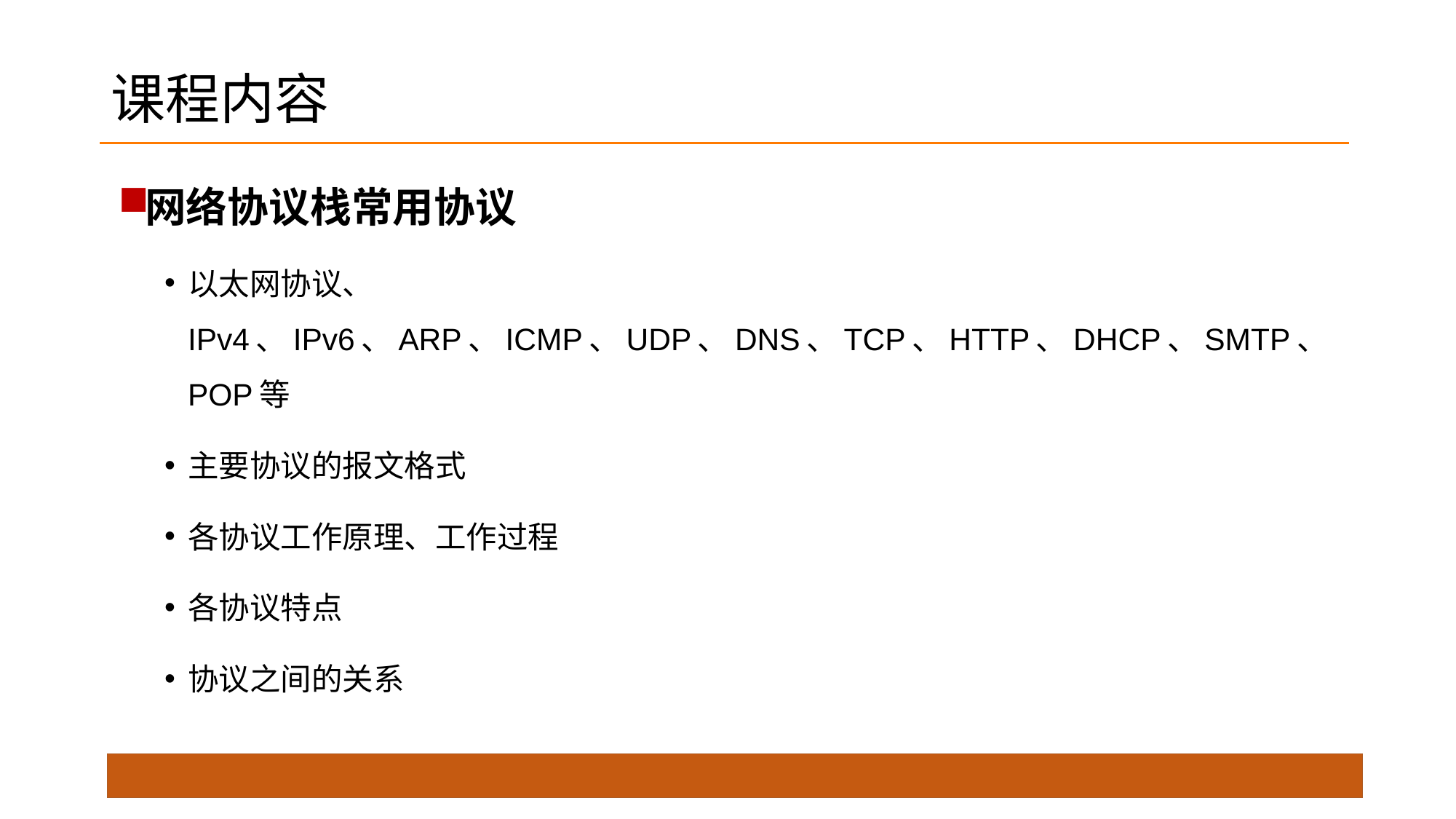

# 课程内容
网络协议栈常用协议
以太网协议、 IPv4、IPv6、ARP、ICMP、UDP、DNS、TCP、HTTP、DHCP、SMTP、POP等
主要协议的报文格式
各协议工作原理、工作过程
各协议特点
协议之间的关系